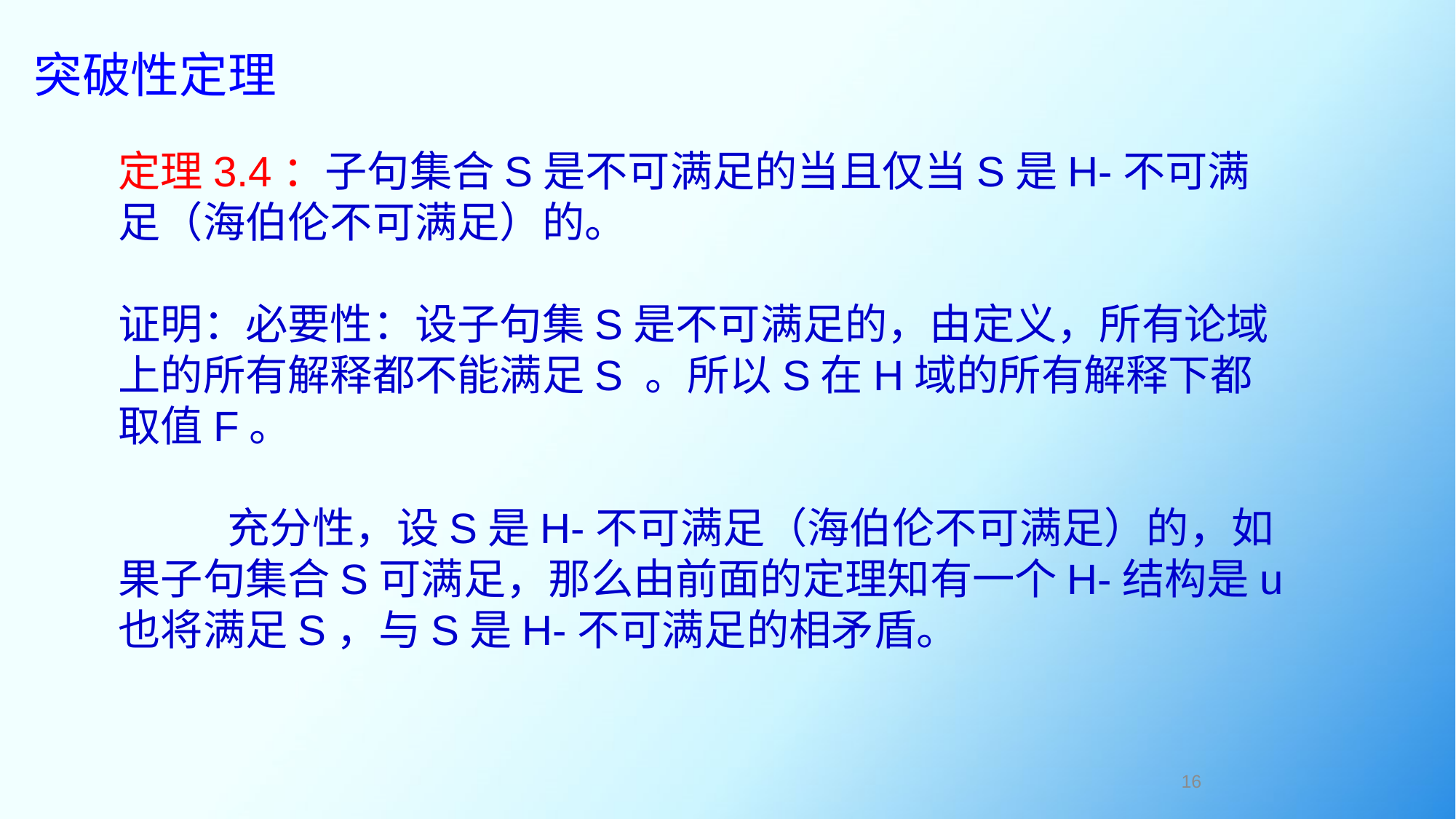

# 突破性定理
定理3.4：子句集合S是不可满足的当且仅当S是H-不可满足（海伯伦不可满足）的。

证明：必要性：设子句集S是不可满足的，由定义，所有论域上的所有解释都不能满足S 。所以S在H域的所有解释下都取值F。

	充分性，设S是H-不可满足（海伯伦不可满足）的，如果子句集合S可满足，那么由前面的定理知有一个H-结构是u也将满足S，与S是H-不可满足的相矛盾。
16